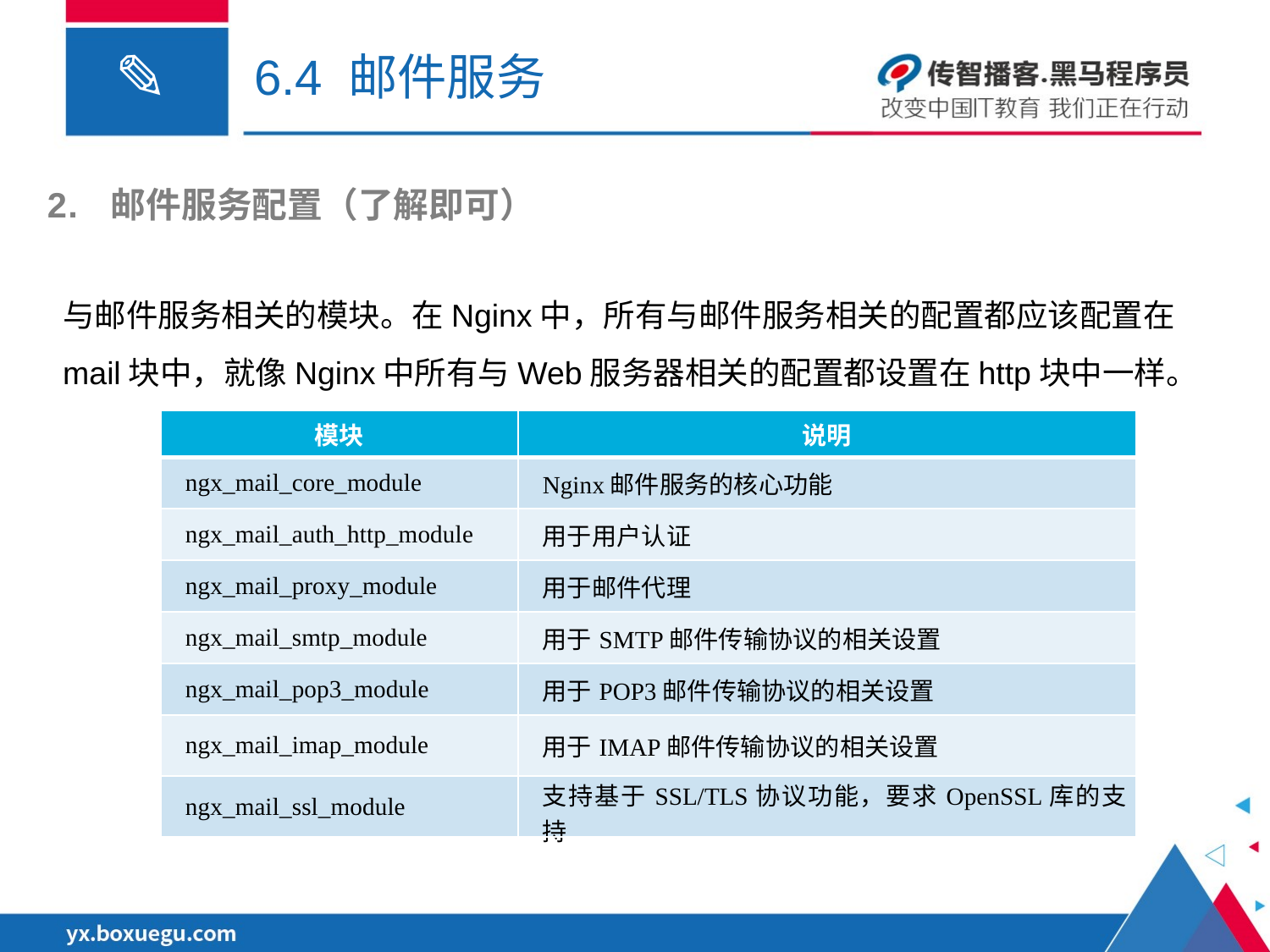

# 6.4 邮件服务
邮件服务配置（了解即可）
与邮件服务相关的模块。在Nginx中，所有与邮件服务相关的配置都应该配置在mail块中，就像Nginx中所有与Web服务器相关的配置都设置在http块中一样。
| 模块 | 说明 |
| --- | --- |
| ngx\_mail\_core\_module | Nginx邮件服务的核心功能 |
| ngx\_mail\_auth\_http\_module | 用于用户认证 |
| ngx\_mail\_proxy\_module | 用于邮件代理 |
| ngx\_mail\_smtp\_module | 用于SMTP邮件传输协议的相关设置 |
| ngx\_mail\_pop3\_module | 用于POP3邮件传输协议的相关设置 |
| ngx\_mail\_imap\_module | 用于IMAP邮件传输协议的相关设置 |
| ngx\_mail\_ssl\_module | 支持基于SSL/TLS协议功能，要求OpenSSL库的支持 |